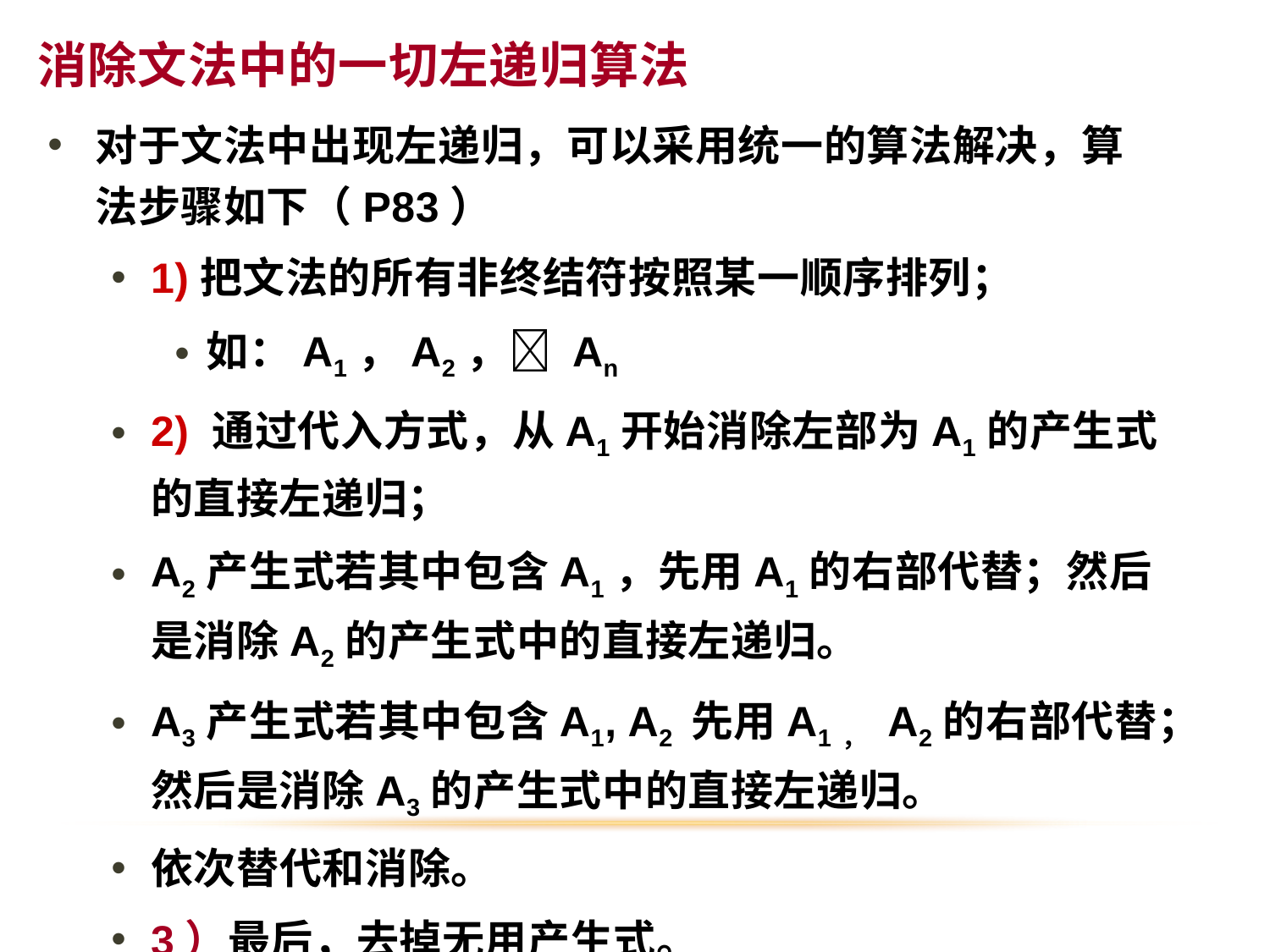

消除文法中的一切左递归算法
对于文法中出现左递归，可以采用统一的算法解决，算法步骤如下（P83）
1)把文法的所有非终结符按照某一顺序排列；
如：A1，A2，… An
2) 通过代入方式，从A1开始消除左部为A1的产生式的直接左递归；
A2产生式若其中包含A1，先用A1的右部代替；然后是消除A2的产生式中的直接左递归。
A3产生式若其中包含A1, A2 先用A1， A2的右部代替；然后是消除A3的产生式中的直接左递归。
依次替代和消除。
3）最后，去掉无用产生式。

17